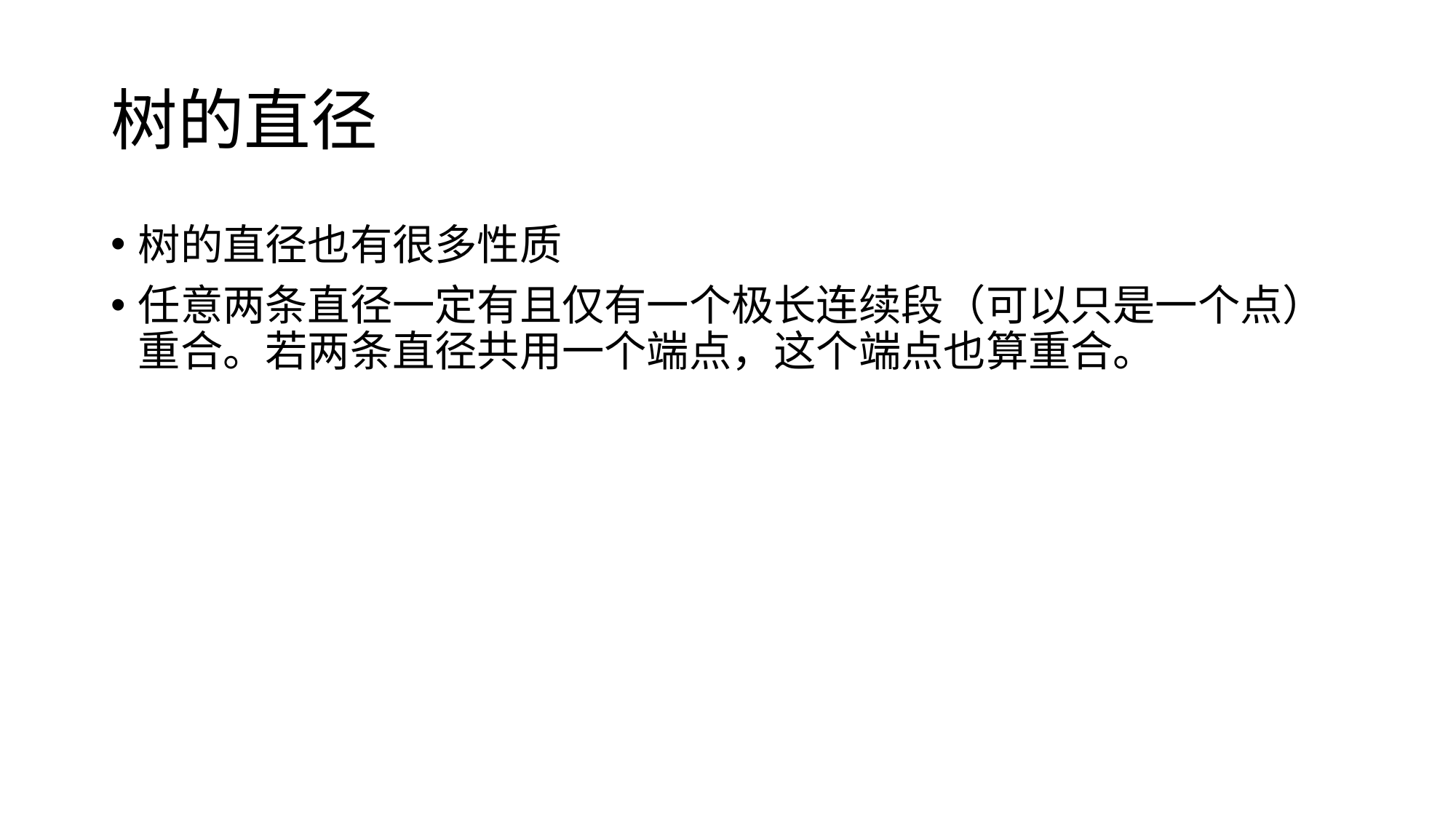

# 树的直径
树的直径也有很多性质
任意两条直径一定有且仅有一个极长连续段（可以只是一个点）重合。若两条直径共用一个端点，这个端点也算重合。